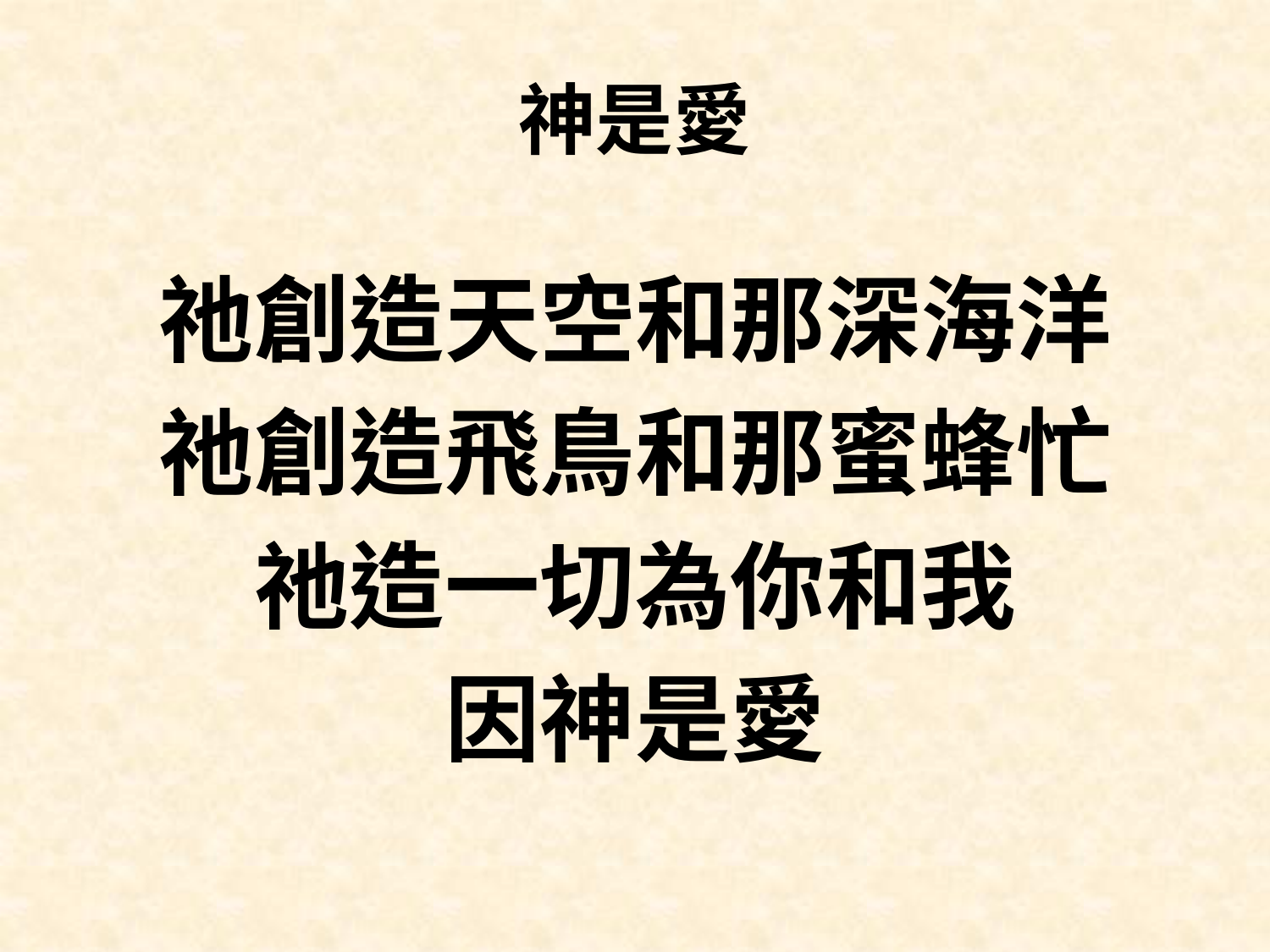

神是愛
祂創造天空和那深海洋
祂創造飛鳥和那蜜蜂忙
祂造一切為你和我
因神是愛